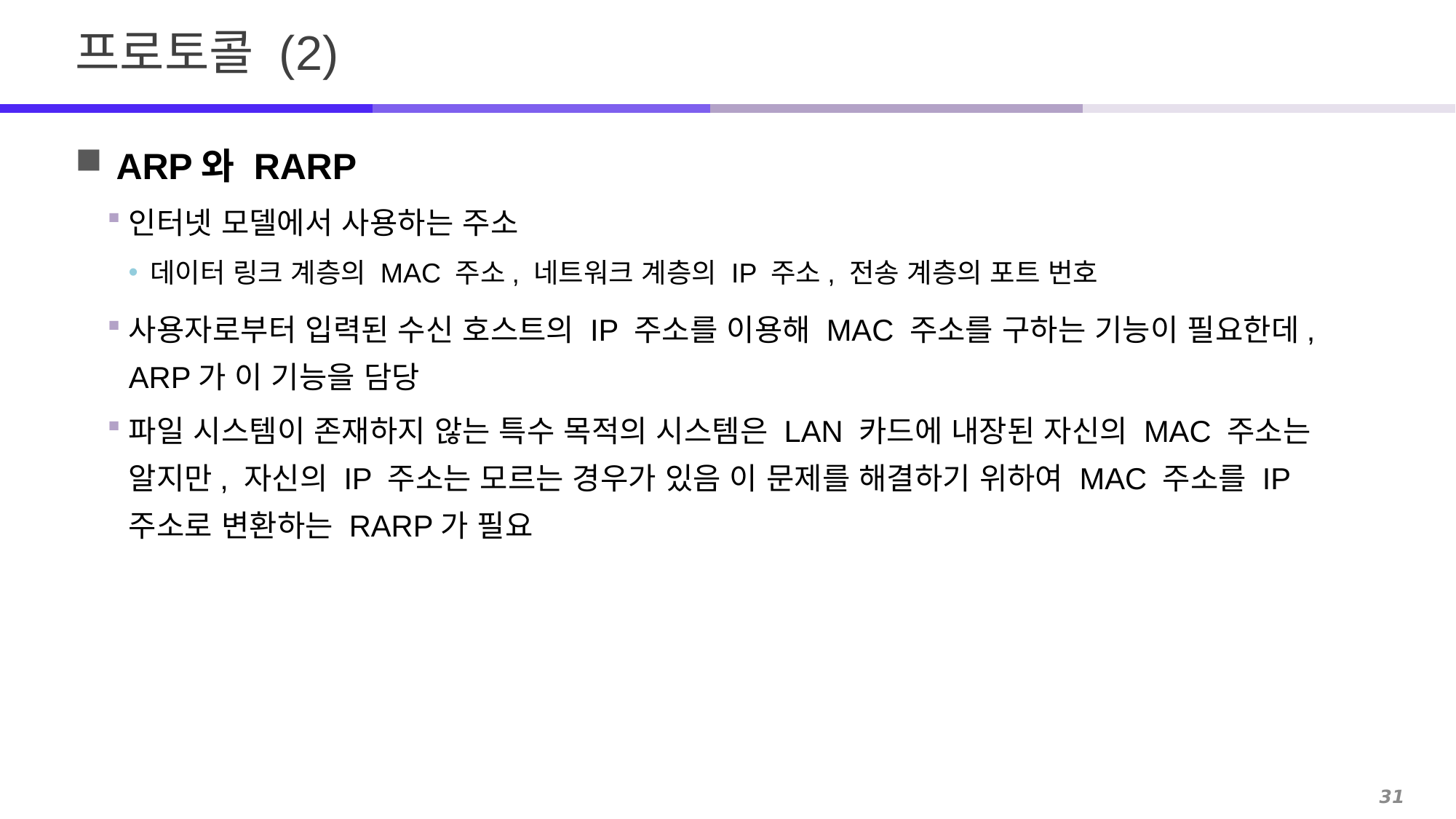

# 프로토콜 (2)
ARP와 RARP
인터넷 모델에서 사용하는 주소
데이터 링크 계층의 MAC 주소, 네트워크 계층의 IP 주소, 전송 계층의 포트 번호
사용자로부터 입력된 수신 호스트의 IP 주소를 이용해 MAC 주소를 구하는 기능이 필요한데, ARP가 이 기능을 담당
파일 시스템이 존재하지 않는 특수 목적의 시스템은 LAN 카드에 내장된 자신의 MAC 주소는 알지만, 자신의 IP 주소는 모르는 경우가 있음 이 문제를 해결하기 위하여 MAC 주소를 IP 주소로 변환하는 RARP가 필요